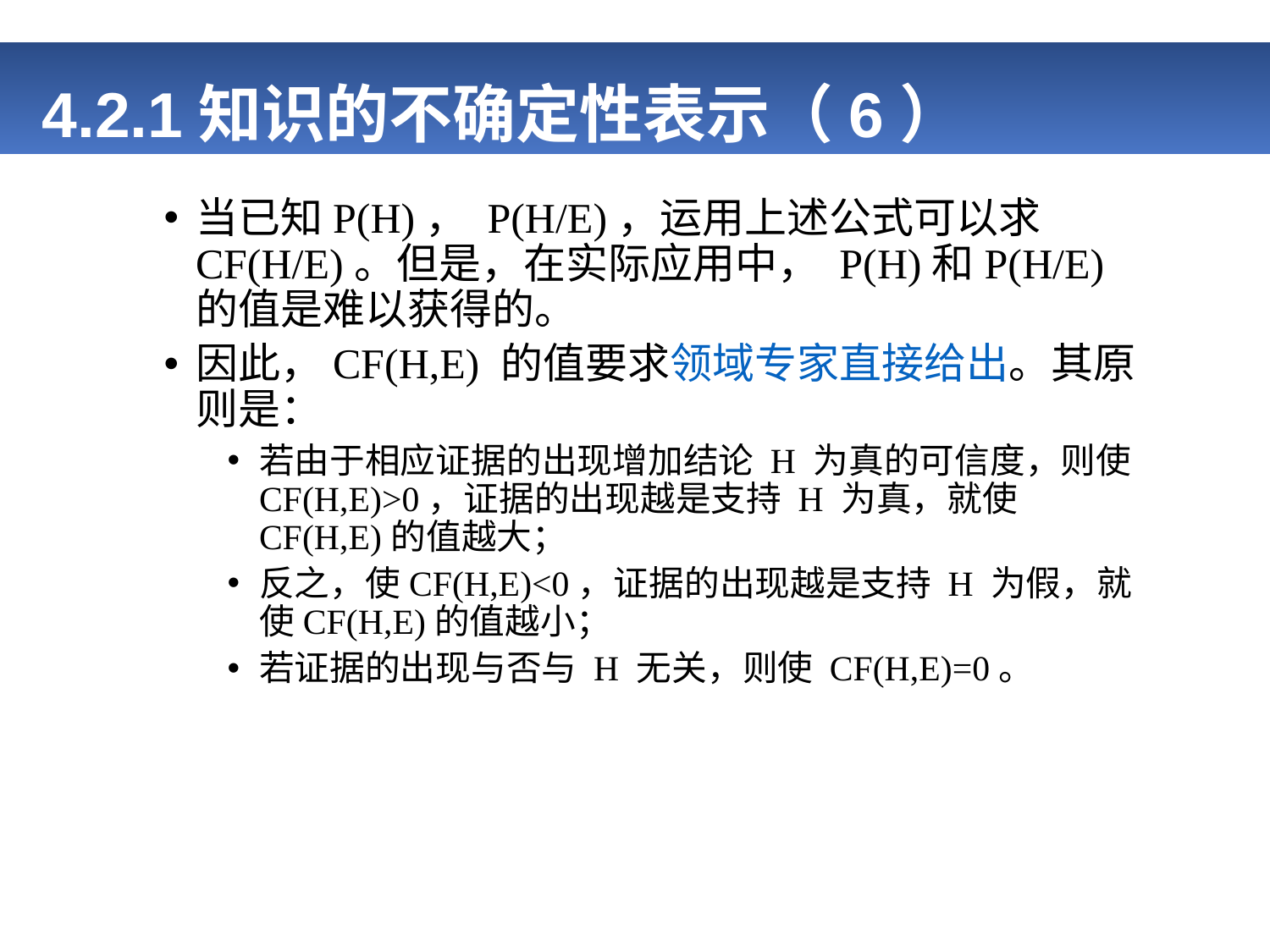

# 4.2.1知识的不确定性表示（6）
当已知P(H)， P(H/E)，运用上述公式可以求CF(H/E)。但是，在实际应用中， P(H)和P(H/E) 的值是难以获得的。
因此，CF(H,E) 的值要求领域专家直接给出。其原则是：
若由于相应证据的出现增加结论 H 为真的可信度，则使CF(H,E)>0，证据的出现越是支持 H 为真，就使CF(H,E)的值越大；
反之，使CF(H,E)<0，证据的出现越是支持 H 为假，就使CF(H,E)的值越小；
若证据的出现与否与 H 无关，则使 CF(H,E)=0。